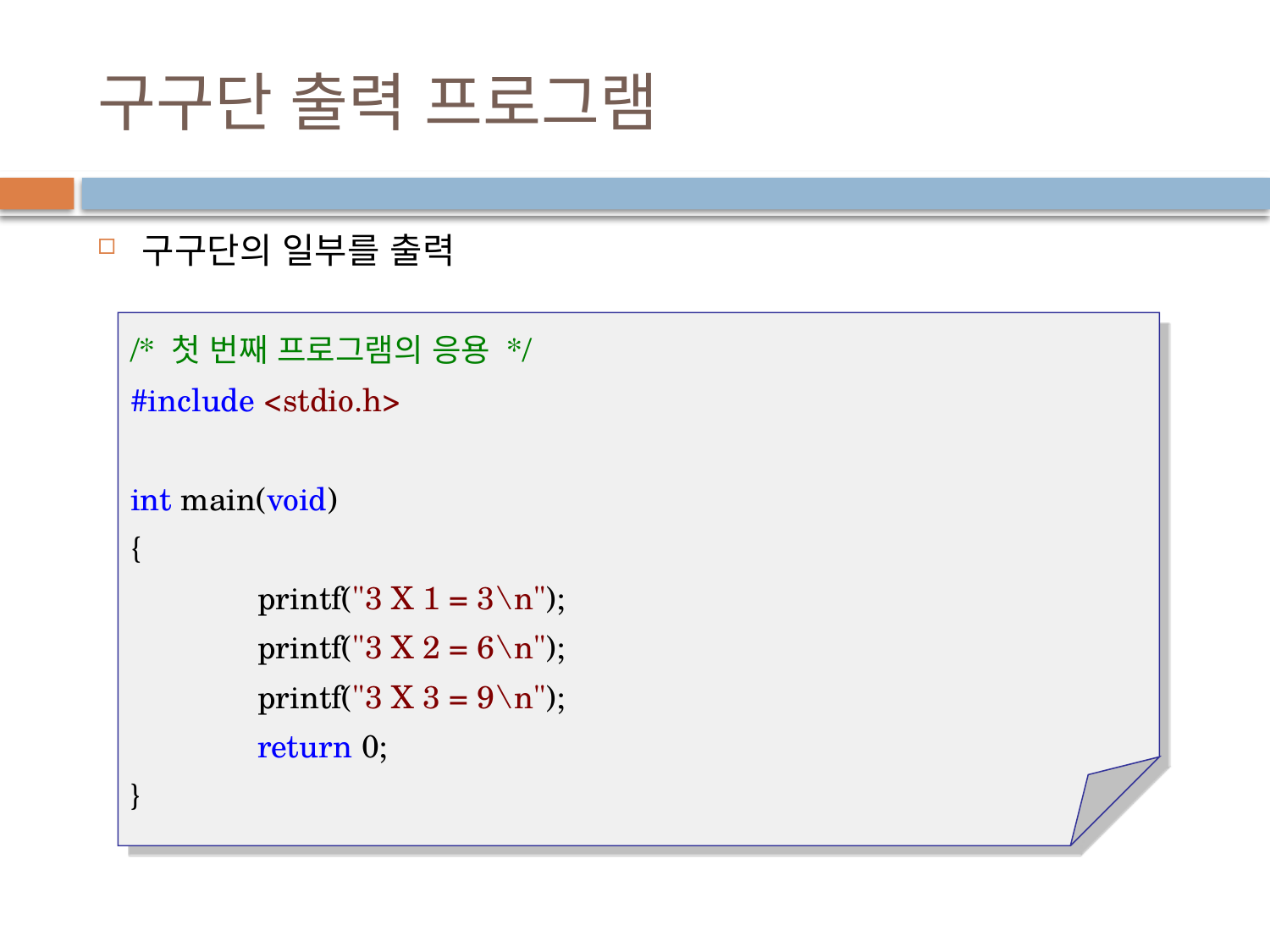

# 구구단 출력 프로그램
구구단의 일부를 출력
/* 첫 번째 프로그램의 응용 */
#include <stdio.h>

int main(void)
{
	printf("3 X 1 = 3\n");
	printf("3 X 2 = 6\n");
	printf("3 X 3 = 9\n");
	return 0;
}